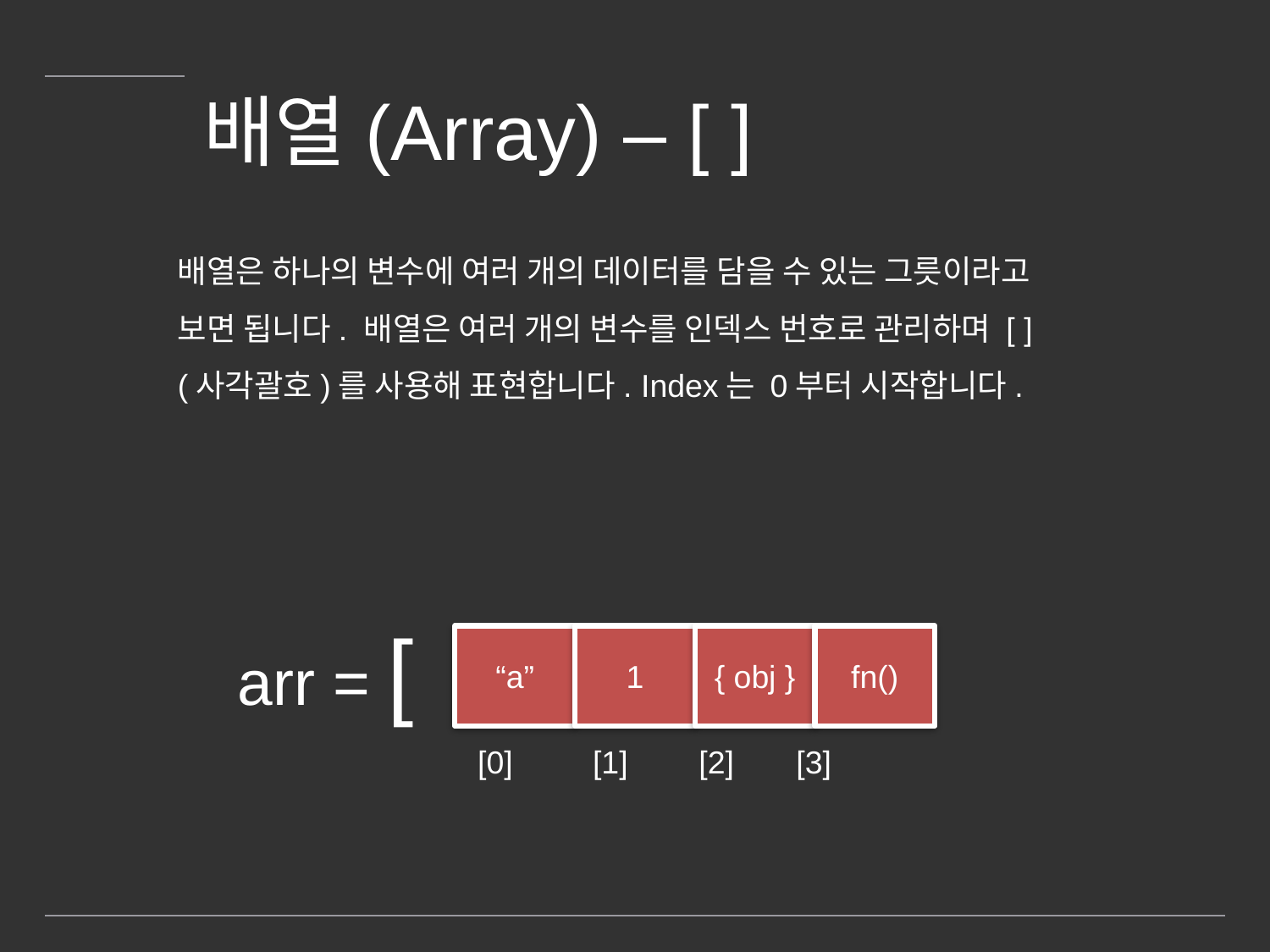

# 배열(Array) – [ ]
배열은 하나의 변수에 여러 개의 데이터를 담을 수 있는 그릇이라고 보면 됩니다. 배열은 여러 개의 변수를 인덱스 번호로 관리하며 [ ] (사각괄호)를 사용해 표현합니다. Index는 0부터 시작합니다.

[                 ]
“a”
1
{ obj }
fn()
arr =
[0]         [1]        [2]       [3]